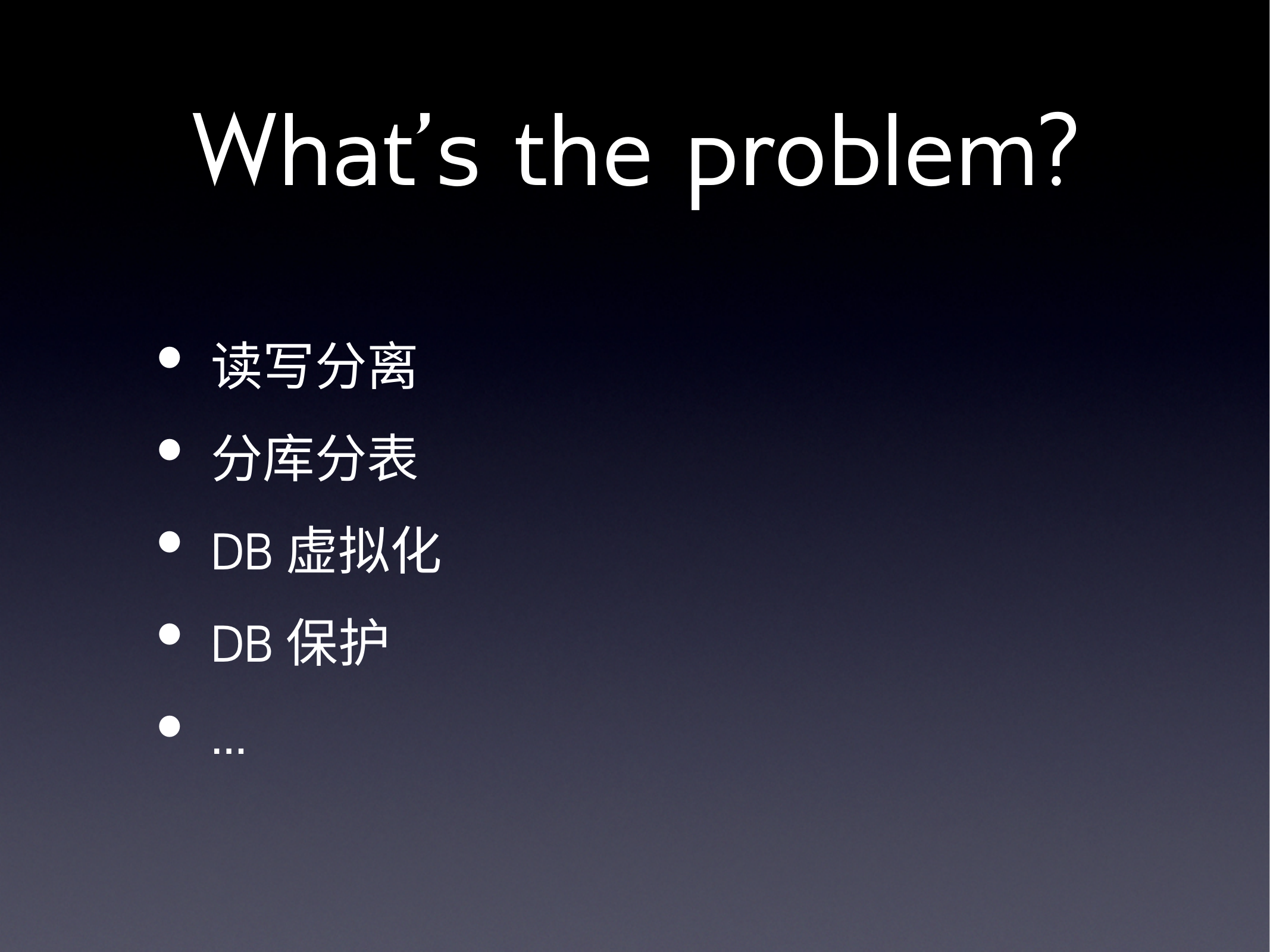

# What’s the problem?
读写分离
分库分表
DB虚拟化
DB保护
…